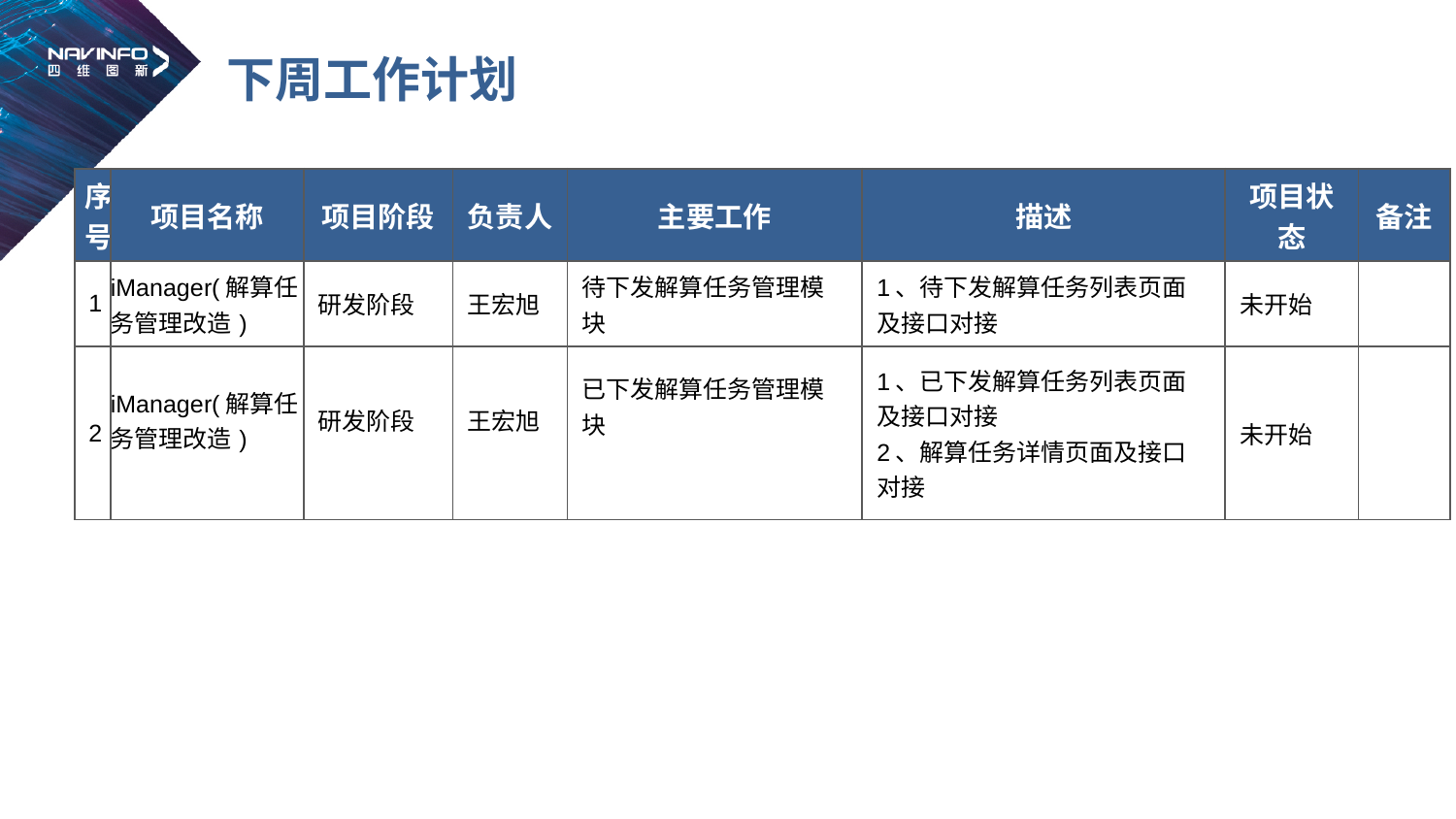

# 下周工作计划
| 序号 | 项目名称 | 项目阶段 | 负责人 | 主要工作 | 描述 | 项目状态 | 备注 |
| --- | --- | --- | --- | --- | --- | --- | --- |
| 1 | iManager(解算任务管理改造) | 研发阶段 | 王宏旭 | 待下发解算任务管理模块 | 1、待下发解算任务列表页面及接口对接 | 未开始 |  |
| 2 | iManager(解算任务管理改造) | 研发阶段 | 王宏旭 | 已下发解算任务管理模块 | 1、已下发解算任务列表页面及接口对接 2、解算任务详情页面及接口对接 | 未开始 |  |